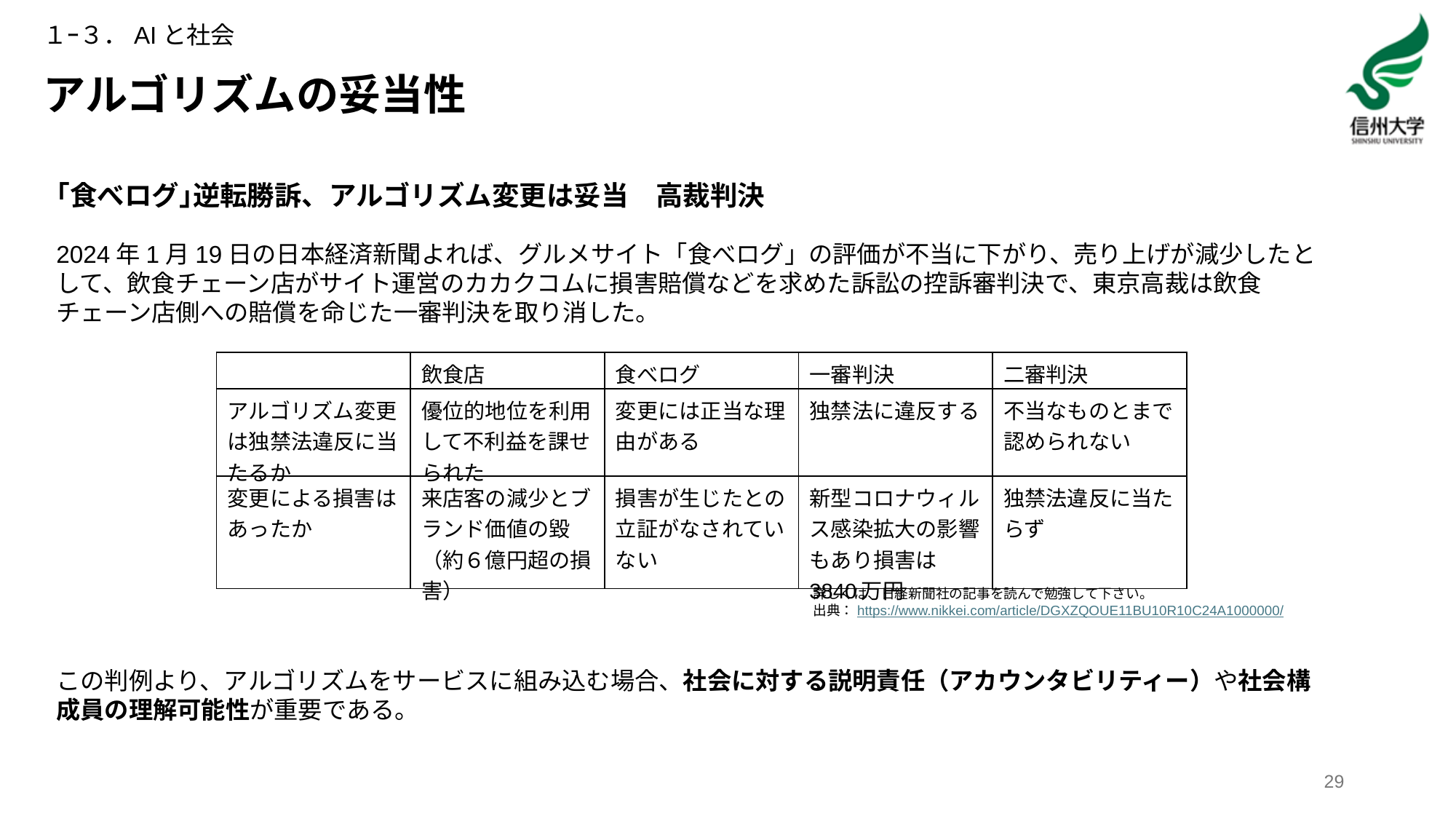

１ｰ３．AIと社会
# アルゴリズムの妥当性
｢食べログ｣逆転勝訴、アルゴリズム変更は妥当　高裁判決
2024年1月19日の日本経済新聞よれば、グルメサイト「食べログ」の評価が不当に下がり、売り上げが減少したとして、飲食チェーン店がサイト運営のカカクコムに損害賠償などを求めた訴訟の控訴審判決で、東京高裁は飲食チェーン店側への賠償を命じた一審判決を取り消した。
|  | 飲食店 | 食べログ | 一審判決 | 二審判決 |
| --- | --- | --- | --- | --- |
| アルゴリズム変更は独禁法違反に当たるか | 優位的地位を利用して不利益を課せられた | 変更には正当な理由がある | 独禁法に違反する | 不当なものとまで認められない |
| 変更による損害はあったか | 来店客の減少とブランド価値の毀（約６億円超の損害） | 損害が生じたとの立証がなされていない | 新型コロナウィルス感染拡大の影響もあり損害は3840万円 | 独禁法違反に当たらず |
詳しくは、日経新聞社の記事を読んで勉強して下さい。
出典：https://www.nikkei.com/article/DGXZQOUE11BU10R10C24A1000000/
この判例より、アルゴリズムをサービスに組み込む場合、社会に対する説明責任（アカウンタビリティー）や社会構成員の理解可能性が重要である。
29